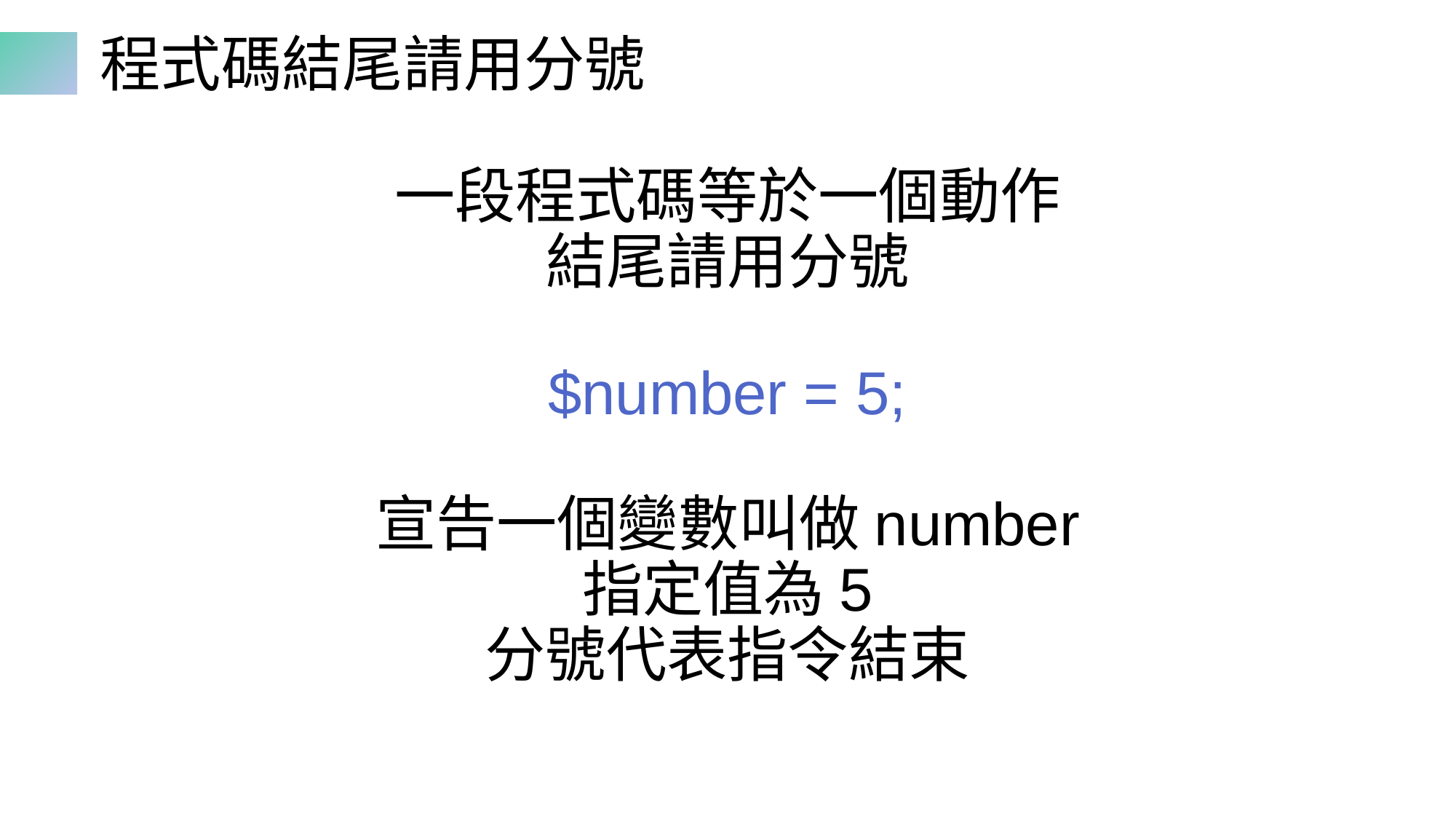

# 程式碼結尾請用分號
一段程式碼等於一個動作
結尾請用分號

$number = 5;

宣告一個變數叫做number
指定值為5
分號代表指令結束